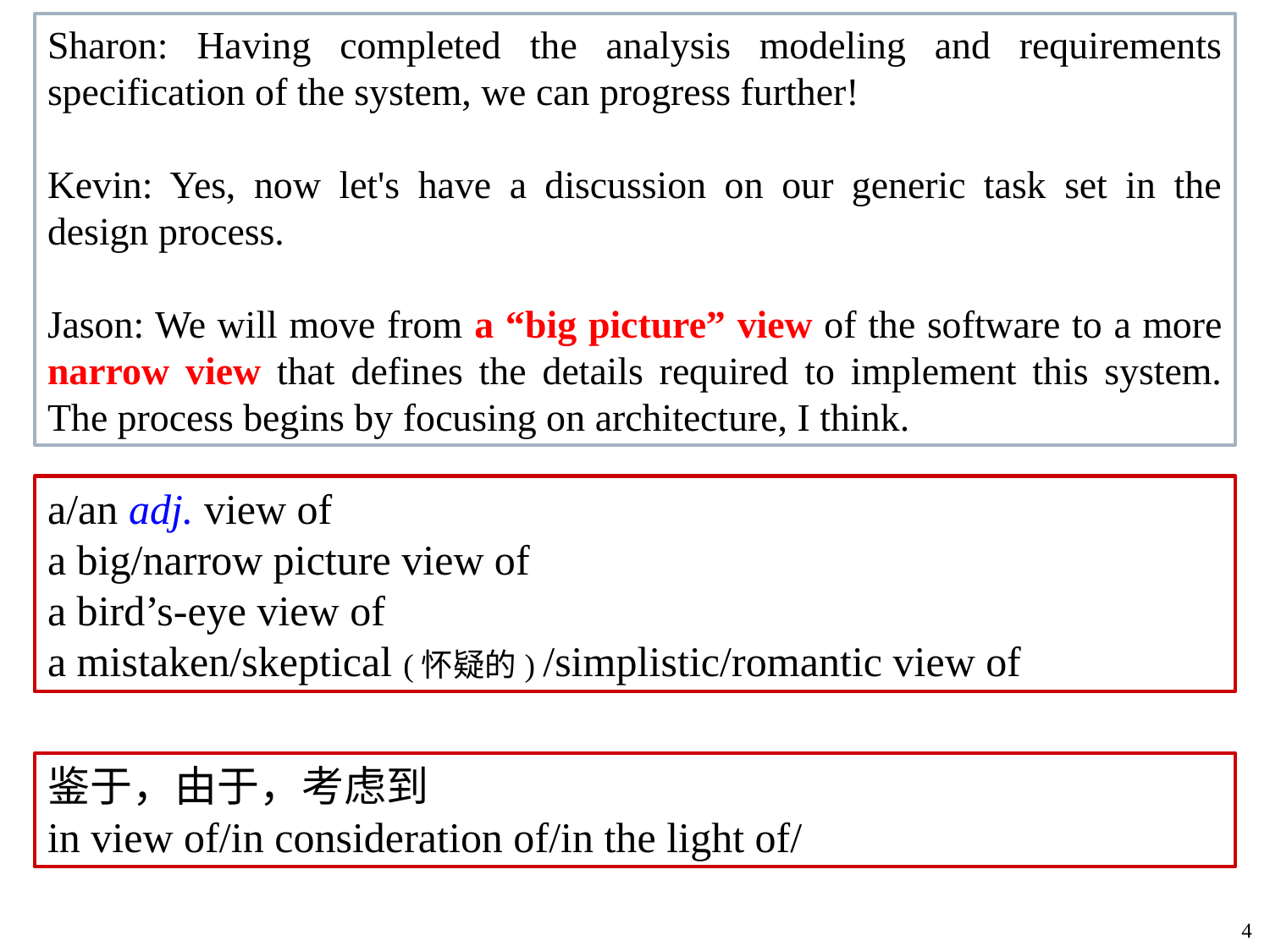

Sharon: Having completed the analysis modeling and requirements specification of the system, we can progress further!

Kevin: Yes, now let's have a discussion on our generic task set in the design process.

Jason: We will move from a “big picture” view of the software to a more narrow view that defines the details required to implement this system. The process begins by focusing on architecture, I think.
a/an adj. view of
a big/narrow picture view of
a bird’s-eye view of
a mistaken/skeptical (怀疑的) /simplistic/romantic view of
鉴于，由于，考虑到
in view of/in consideration of/in the light of/
4